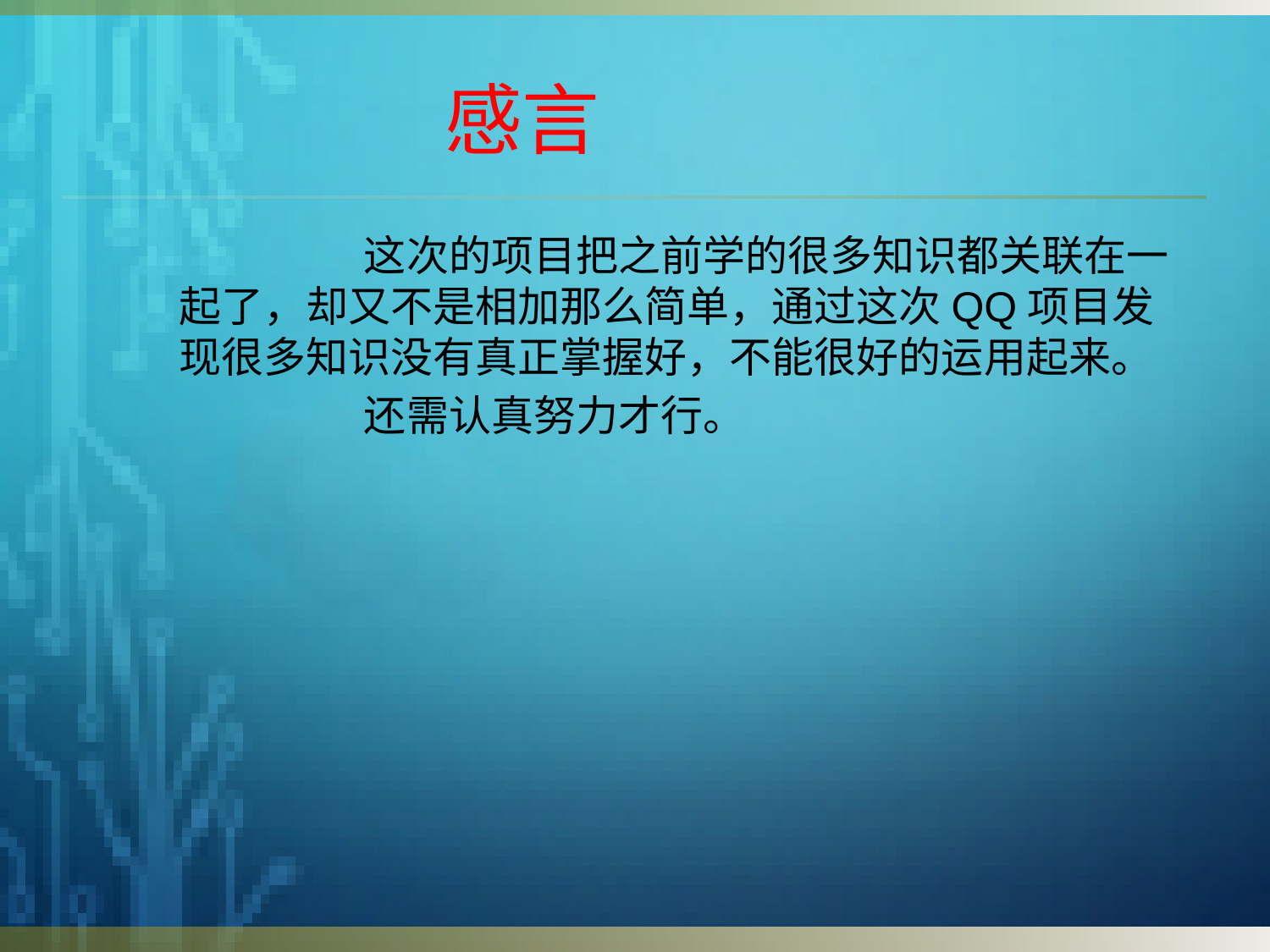

# 感言
		     这次的项目把之前学的很多知识都关联在一起了，却又不是相加那么简单，通过这次QQ项目发现很多知识没有真正掌握好，不能很好的运用起来。
		     还需认真努力才行。